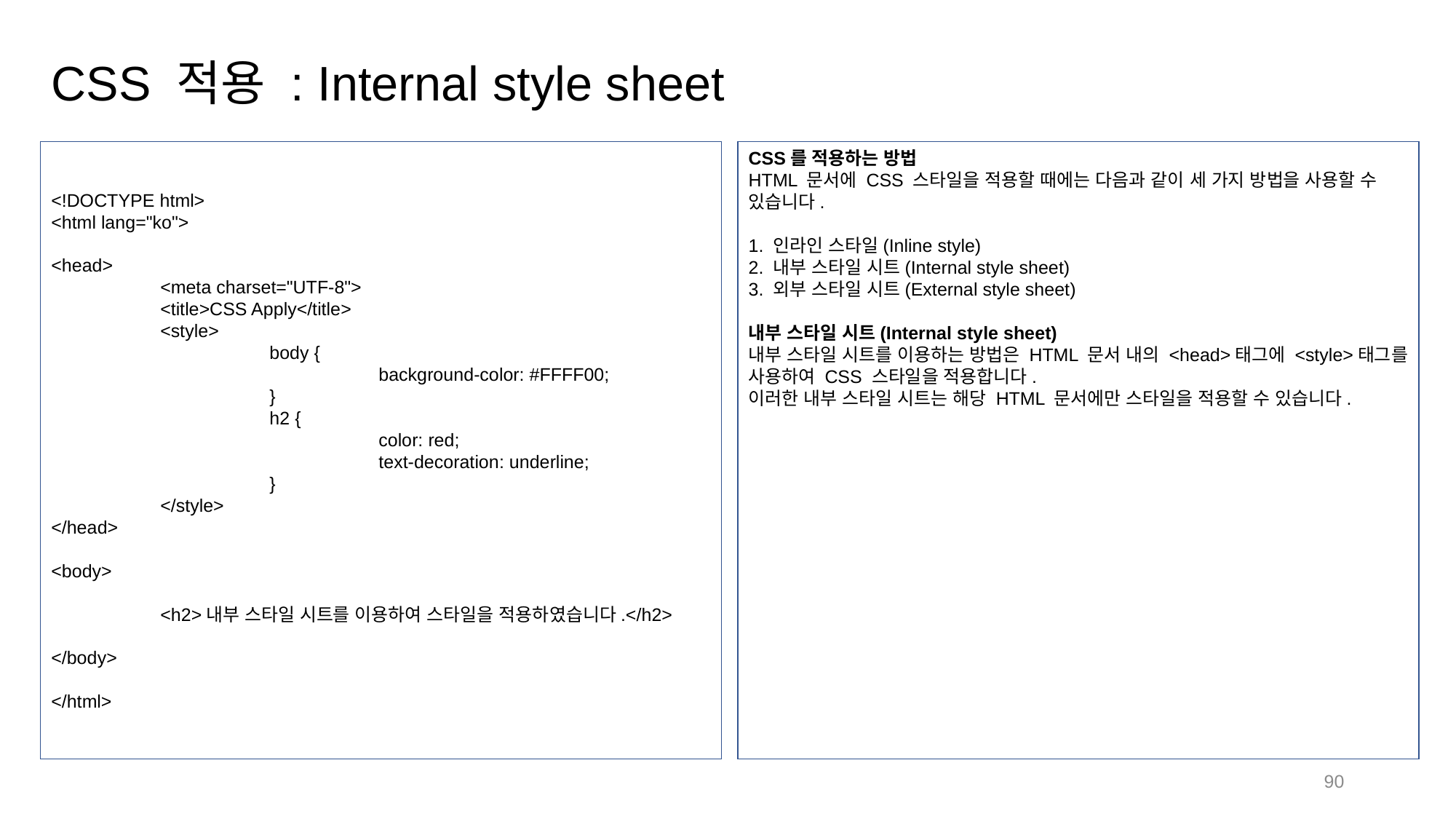

# CSS 적용 : Internal style sheet
<!DOCTYPE html>
<html lang="ko">

<head>
	<meta charset="UTF-8">
	<title>CSS Apply</title>
	<style>
		body {
			background-color: #FFFF00;
		}
		h2 {
			color: red;
			text-decoration: underline;
		}
	</style>
</head>

<body>

	<h2>내부 스타일 시트를 이용하여 스타일을 적용하였습니다.</h2>

</body>

</html>
CSS를 적용하는 방법
HTML 문서에 CSS 스타일을 적용할 때에는 다음과 같이 세 가지 방법을 사용할 수 있습니다.

1. 인라인 스타일(Inline style)
2. 내부 스타일 시트(Internal style sheet)
3. 외부 스타일 시트(External style sheet)

내부 스타일 시트(Internal style sheet)
내부 스타일 시트를 이용하는 방법은 HTML 문서 내의 <head>태그에 <style>태그를 사용하여 CSS 스타일을 적용합니다.
이러한 내부 스타일 시트는 해당 HTML 문서에만 스타일을 적용할 수 있습니다.

90